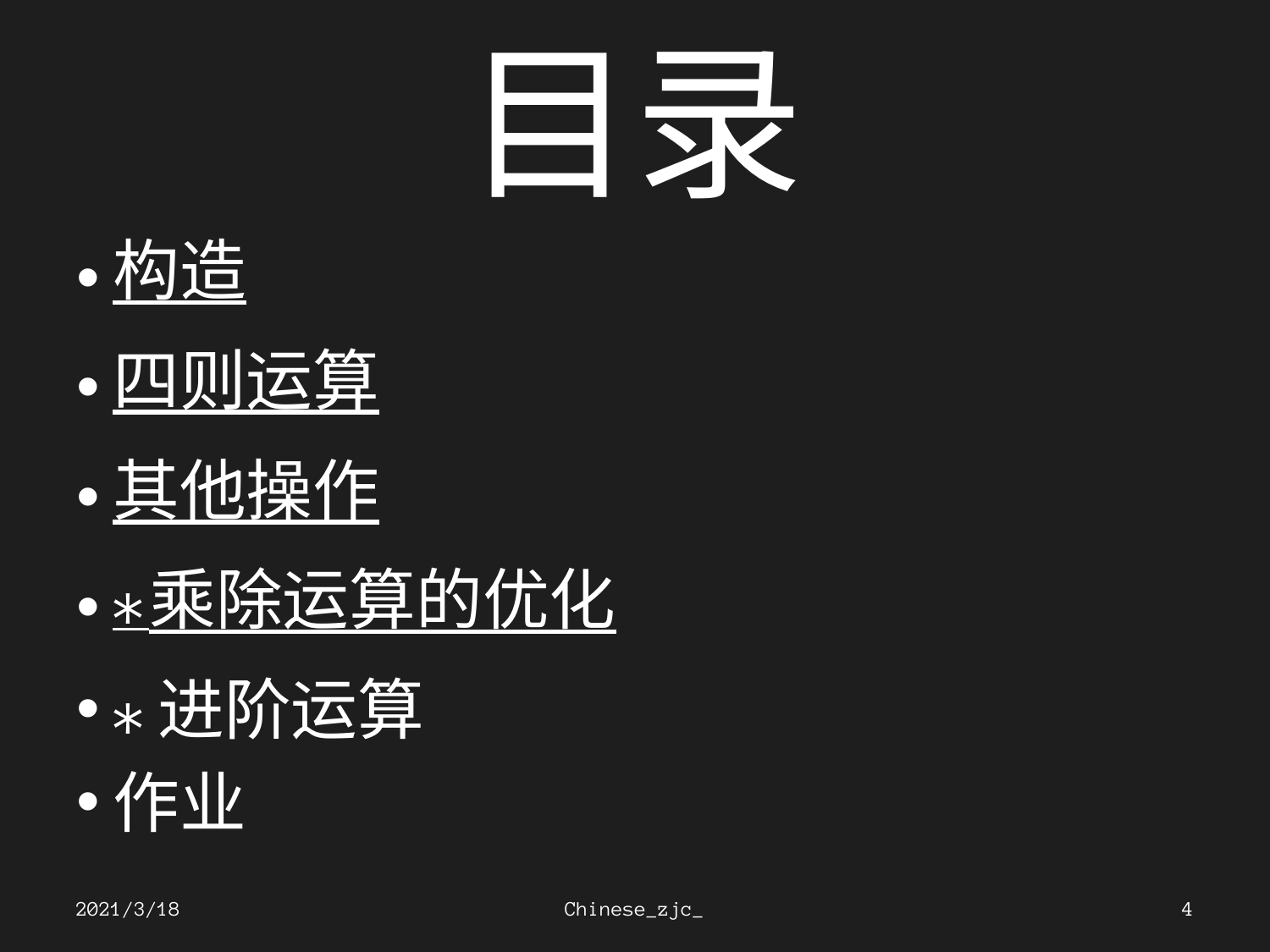

# 目录
构造
四则运算
其他操作
*乘除运算的优化
*进阶运算
作业
2021/3/18
Chinese_zjc_
4